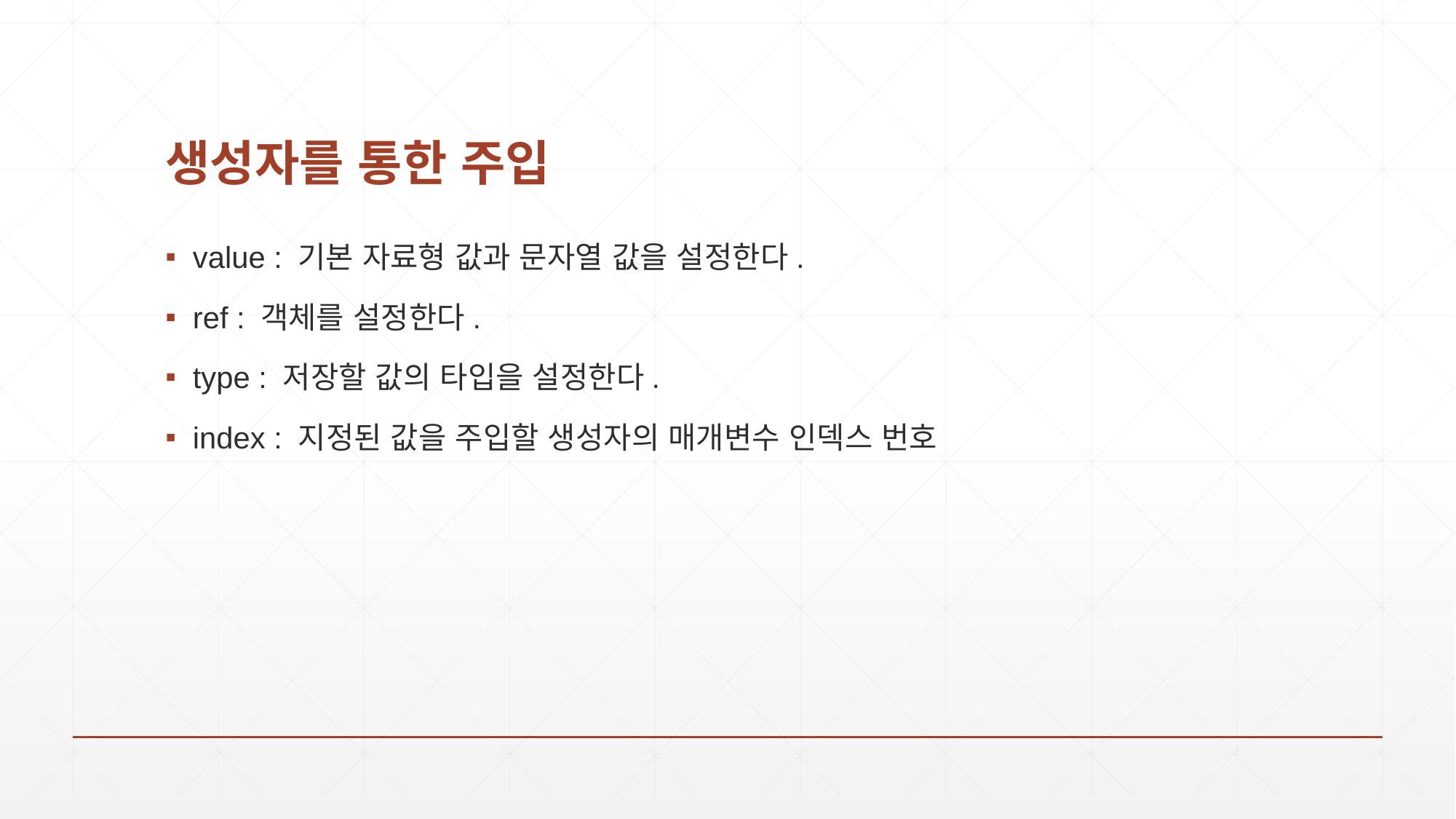

# 생성자를 통한 주입
value : 기본 자료형 값과 문자열 값을 설정한다.
ref : 객체를 설정한다.
type : 저장할 값의 타입을 설정한다.
index : 지정된 값을 주입할 생성자의 매개변수 인덱스 번호